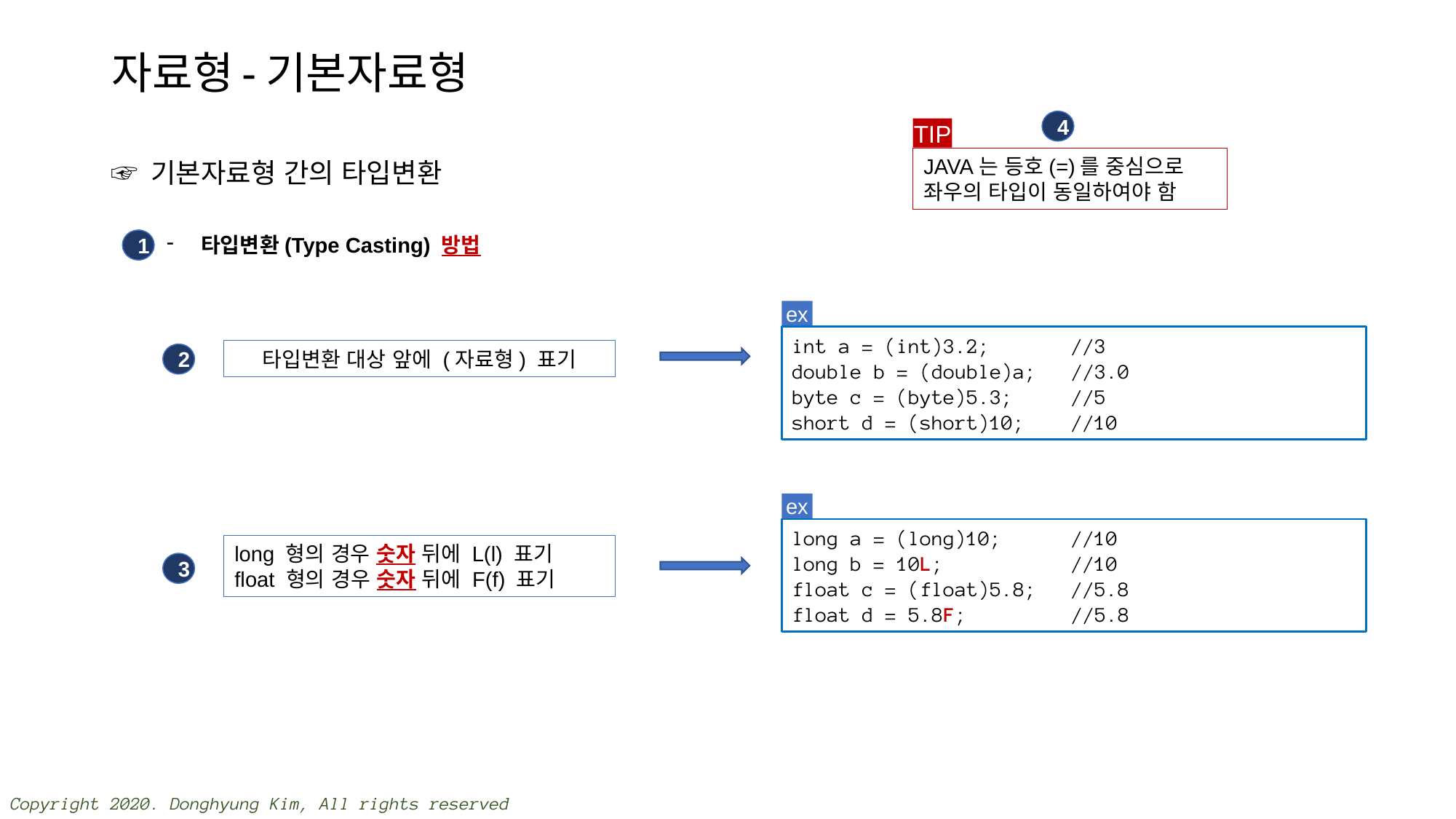

# 자료형-기본자료형
4
TIP
JAVA는 등호(=)를 중심으로
좌우의 타입이 동일하여야 함
☞ 기본자료형 간의 타입변환
타입변환(Type Casting) 방법
1
ex
int a = (int)3.2;       //3
double b = (double)a;   //3.0
byte c = (byte)5.3;     //5
short d = (short)10;    //10
타입변환 대상 앞에 (자료형) 표기
2

ex
long a = (long)10;      //10
long b = 10L;           //10
float c = (float)5.8;   //5.8
float d = 5.8F;         //5.8
long 형의 경우 숫자 뒤에 L(l) 표기
float 형의 경우 숫자 뒤에 F(f) 표기
3